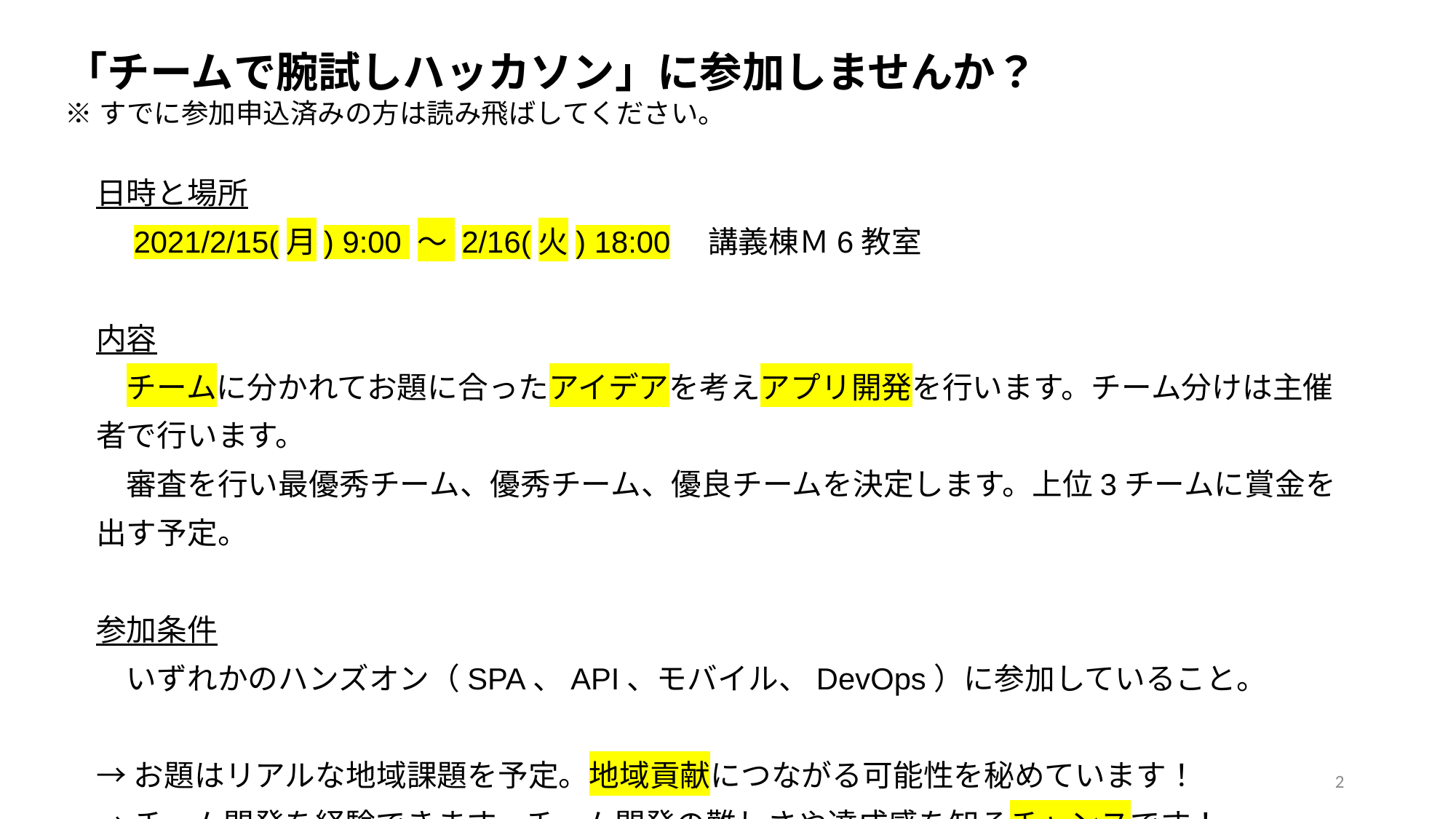

「チームで腕試しハッカソン」に参加しませんか？
※すでに参加申込済みの方は読み飛ばしてください。
日時と場所
　2021/2/15(月) 9:00 ～ 2/16(火) 18:00　講義棟Ｍ6教室

内容
　チームに分かれてお題に合ったアイデアを考えアプリ開発を行います。チーム分けは主催者で行います。
　審査を行い最優秀チーム、優秀チーム、優良チームを決定します。上位3チームに賞金を出す予定。

参加条件
　いずれかのハンズオン（SPA、API、モバイル、DevOps）に参加していること。

→お題はリアルな地域課題を予定。地域貢献につながる可能性を秘めています！
→チーム開発を経験できます。チーム開発の難しさや達成感を知るチャンスです！
→学んだ技術を活用し価値を生み出すことにチャレンジできます。このチャレンジは成長につながります！

2